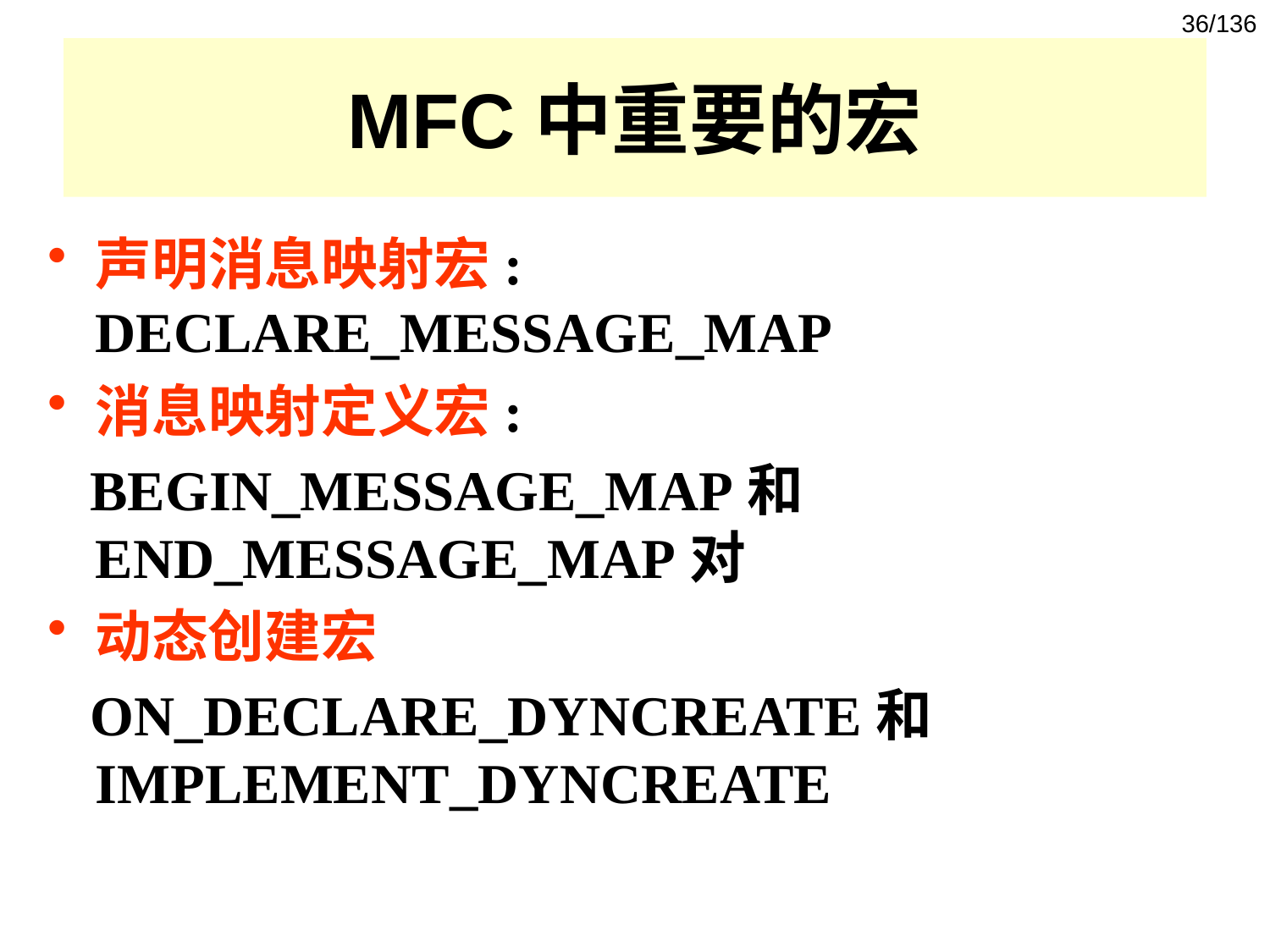

36/136
# MFC中重要的宏
声明消息映射宏: DECLARE_MESSAGE_MAP
消息映射定义宏:
   BEGIN_MESSAGE_MAP和END_MESSAGE_MAP对
动态创建宏
   ON_DECLARE_DYNCREATE和IMPLEMENT_DYNCREATE